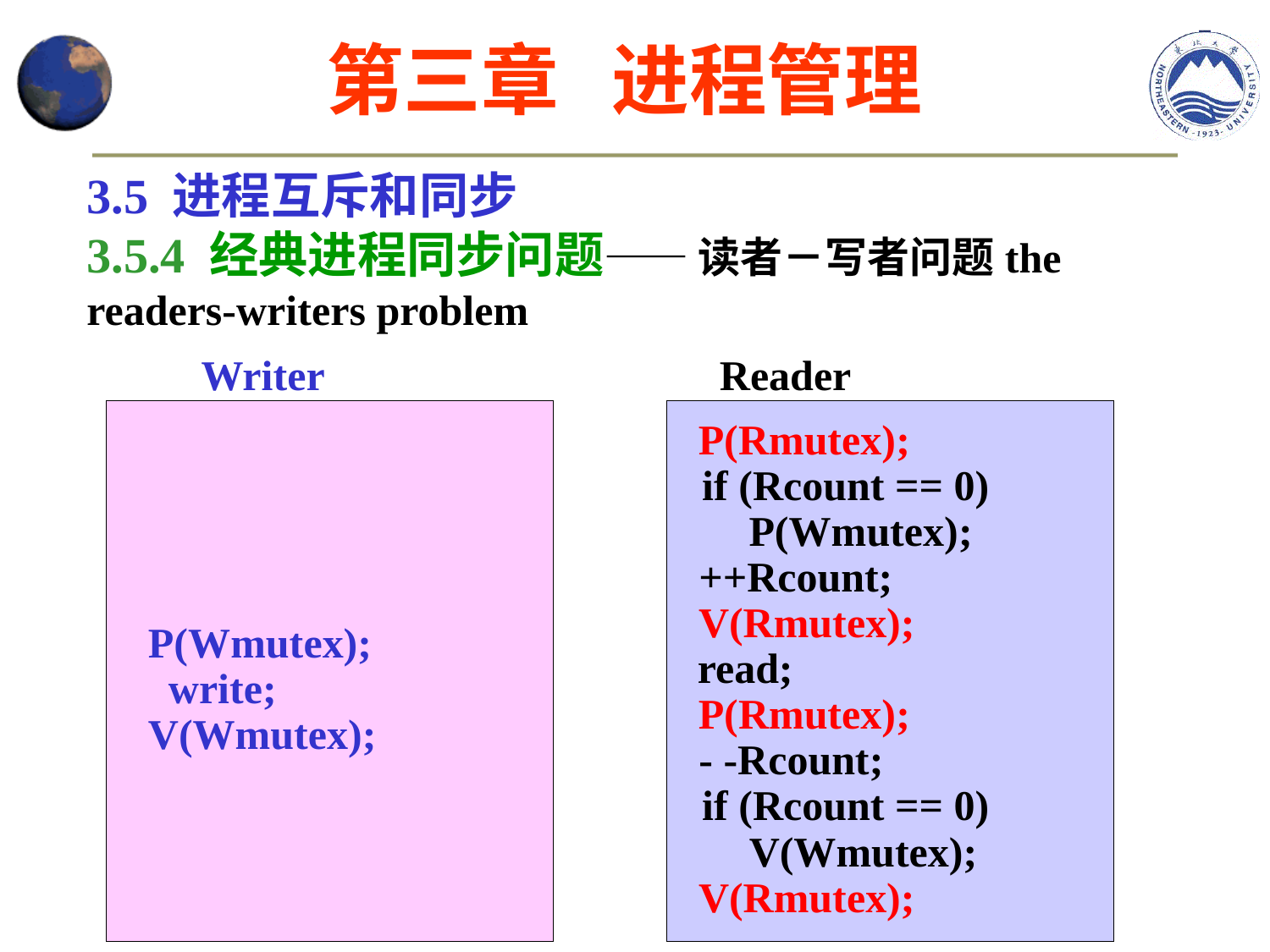

第三章   进程管理
3.5 进程互斥和同步
3.5.4 经典进程同步问题—— 读者－写者问题the readers-writers problem
Writer
Reader

P(Rmutex);
if (Rcount == 0)
P(Wmutex);
++Rcount;
V(Rmutex);
P(Wmutex);
read;
  write;
P(Rmutex);
V(Wmutex);
- -Rcount;
if (Rcount == 0)
V(Wmutex);
V(Rmutex);